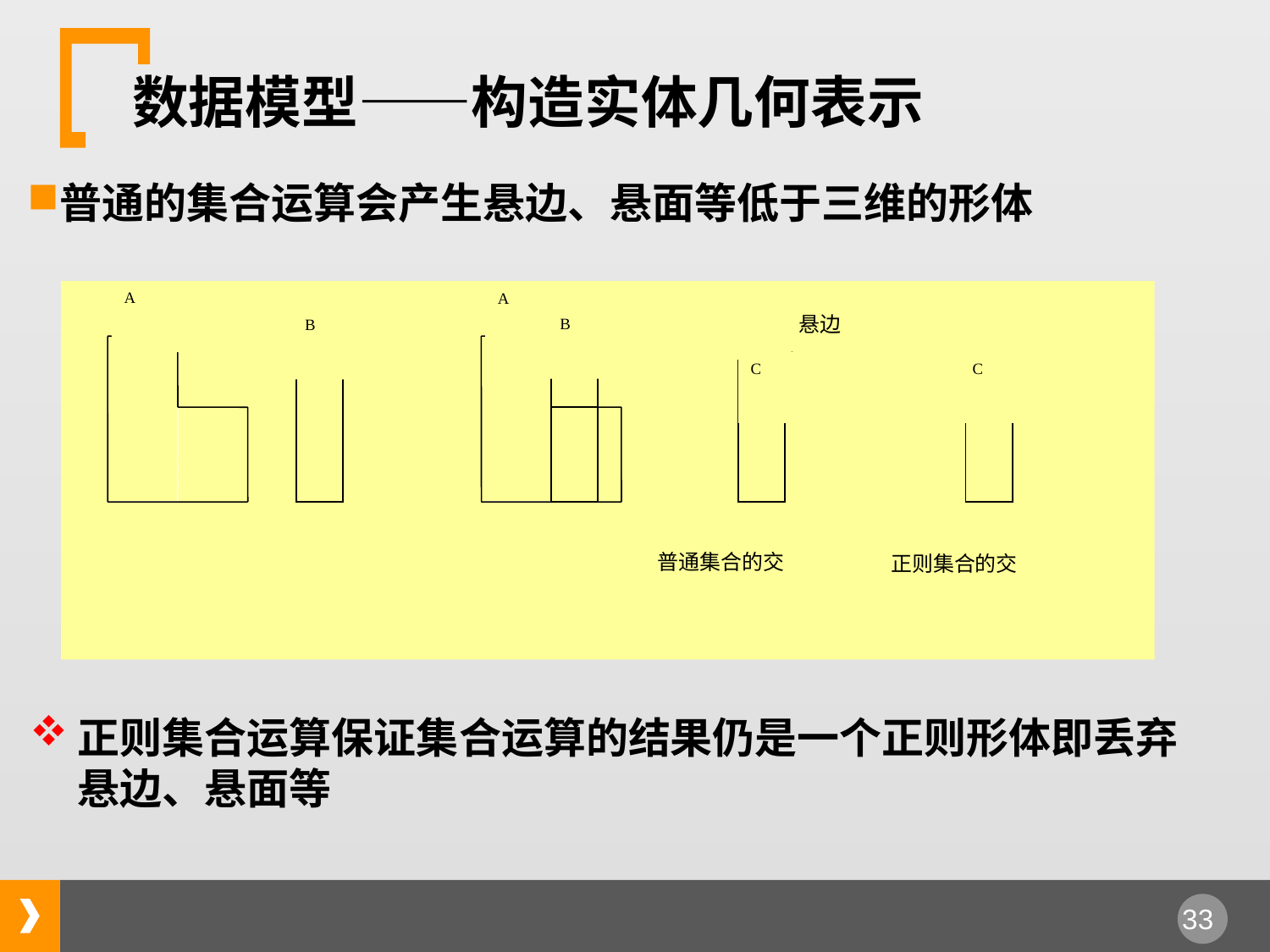

# 数据模型——构造实体几何表示
普通的集合运算会产生悬边、悬面等低于三维的形体

A
B

A
B

悬边

C
C

普通集合的交
正则集合的交
正则集合运算保证集合运算的结果仍是一个正则形体即丢弃悬边、悬面等